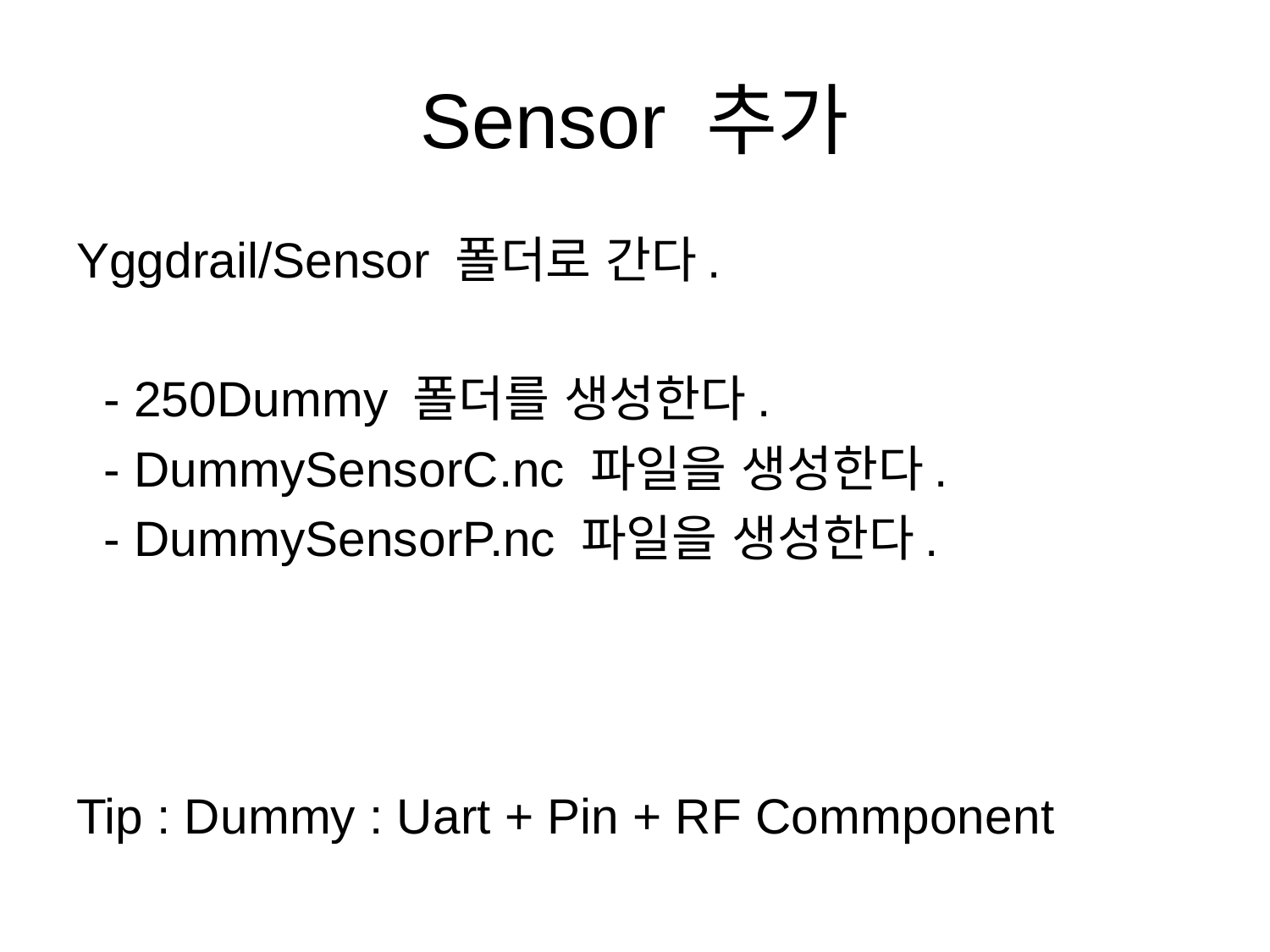

# Sensor 추가
Yggdrail/Sensor 폴더로 간다.

  - 250Dummy 폴더를 생성한다.
  - DummySensorC.nc 파일을 생성한다.
  - DummySensorP.nc 파일을 생성한다.

Tip : Dummy : Uart + Pin + RF Commponent